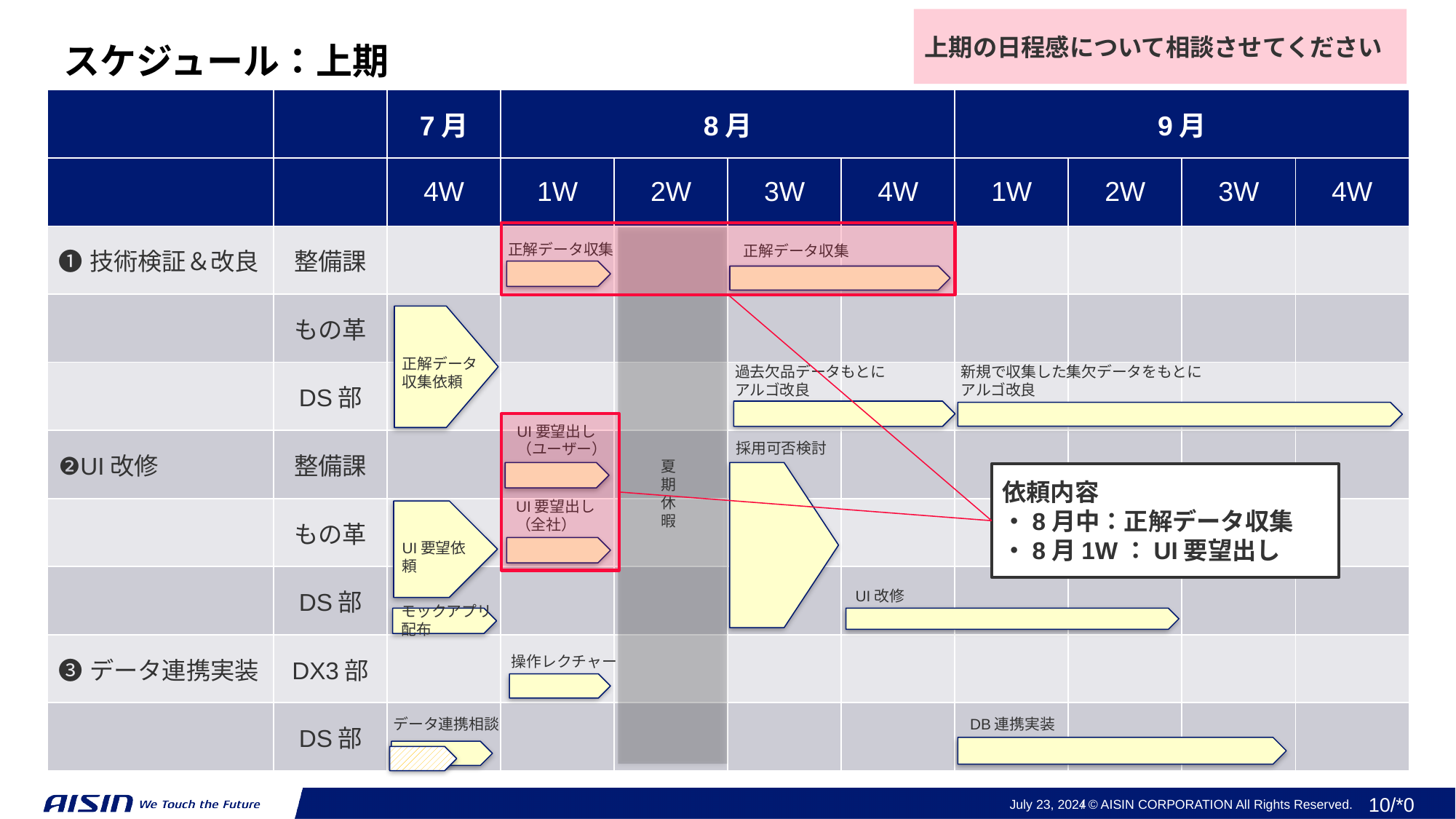

上期の日程感について相談させてください
スケジュール：上期
|  |  | 7月 | 8月 |  |  |  | 9月 |  |  |  |
| --- | --- | --- | --- | --- | --- | --- | --- | --- | --- | --- |
|  |  | 4W | 1W | 2W | 3W | 4W | 1W | 2W | 3W | 4W |
| ❶技術検証＆改良 | 整備課 |  |  |  |  |  |  |  |  |  |
|  | もの革 |  |  |  |  |  |  |  |  |  |
|  | DS部 |  |  |  |  |  |  |  |  |  |
| ❷UI改修 | 整備課 |  |  |  |  |  |  |  |  |  |
|  | もの革 |  |  |  |  |  |  |  |  |  |
|  | DS部 |  |  |  |  |  |  |  |  |  |
| ❸データ連携実装 | DX3部 |  |  |  |  |  |  |  |  |  |
|  | DS部 |  |  |  |  |  |  |  |  |  |

正解データ収集
正解データ収集

正解データ
収集依頼
過去欠品データもとにアルゴ改良
新規で収集した集欠データをもとにアルゴ改良

UI要望出し
（ユーザー）
採用可否検討
夏
期
休
暇

依頼内容
・8月中：正解データ収集
・8月1W：UI要望出し
UI要望出し
（全社）

UI要望依頼

UI改修
モックアプリ
配布

操作レクチャー

DB連携実装
データ連携相談

July 23, 2024